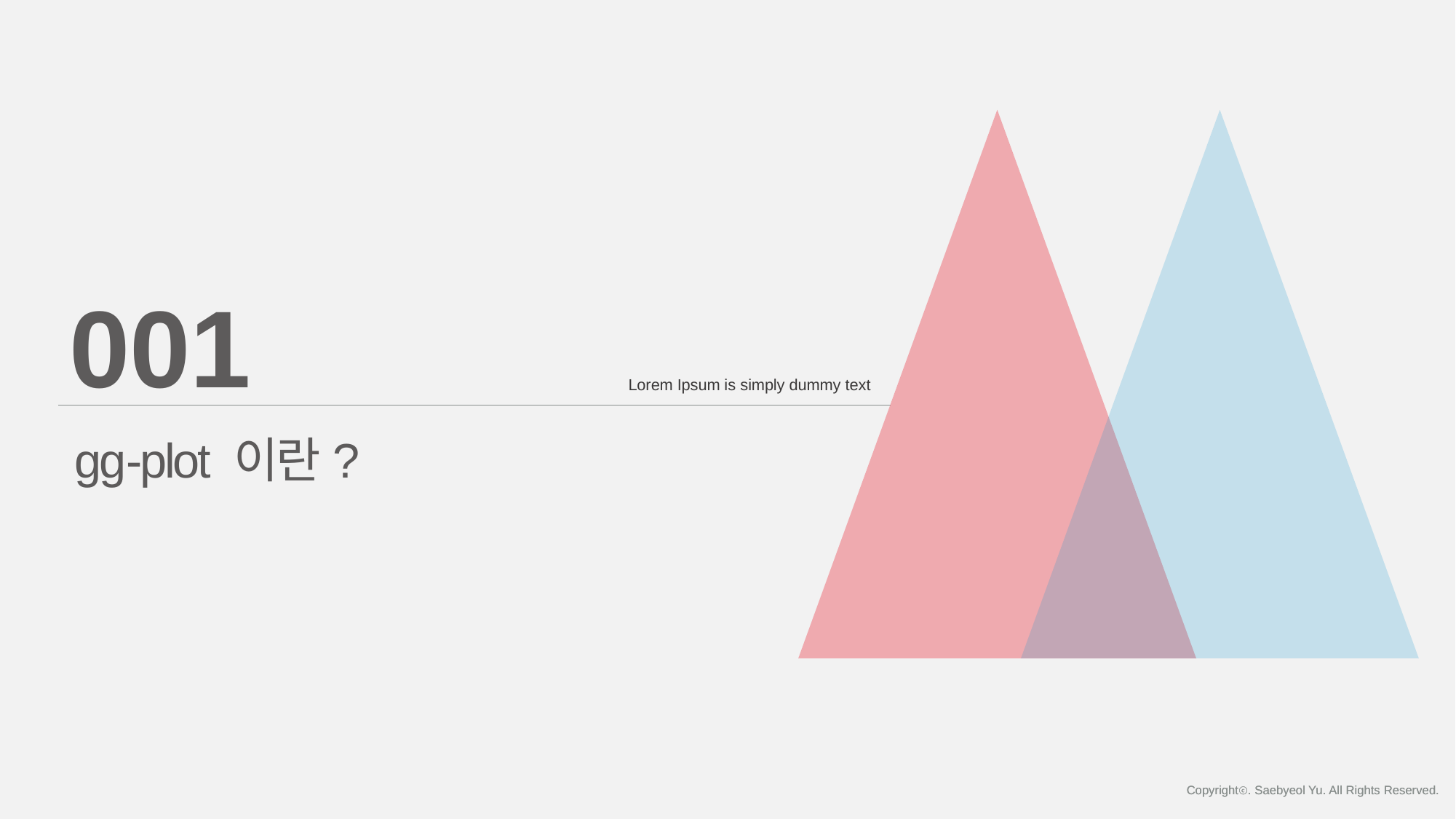

001
Lorem Ipsum is simply dummy text
gg-plot 이란?
Copyrightⓒ. Saebyeol Yu. All Rights Reserved.